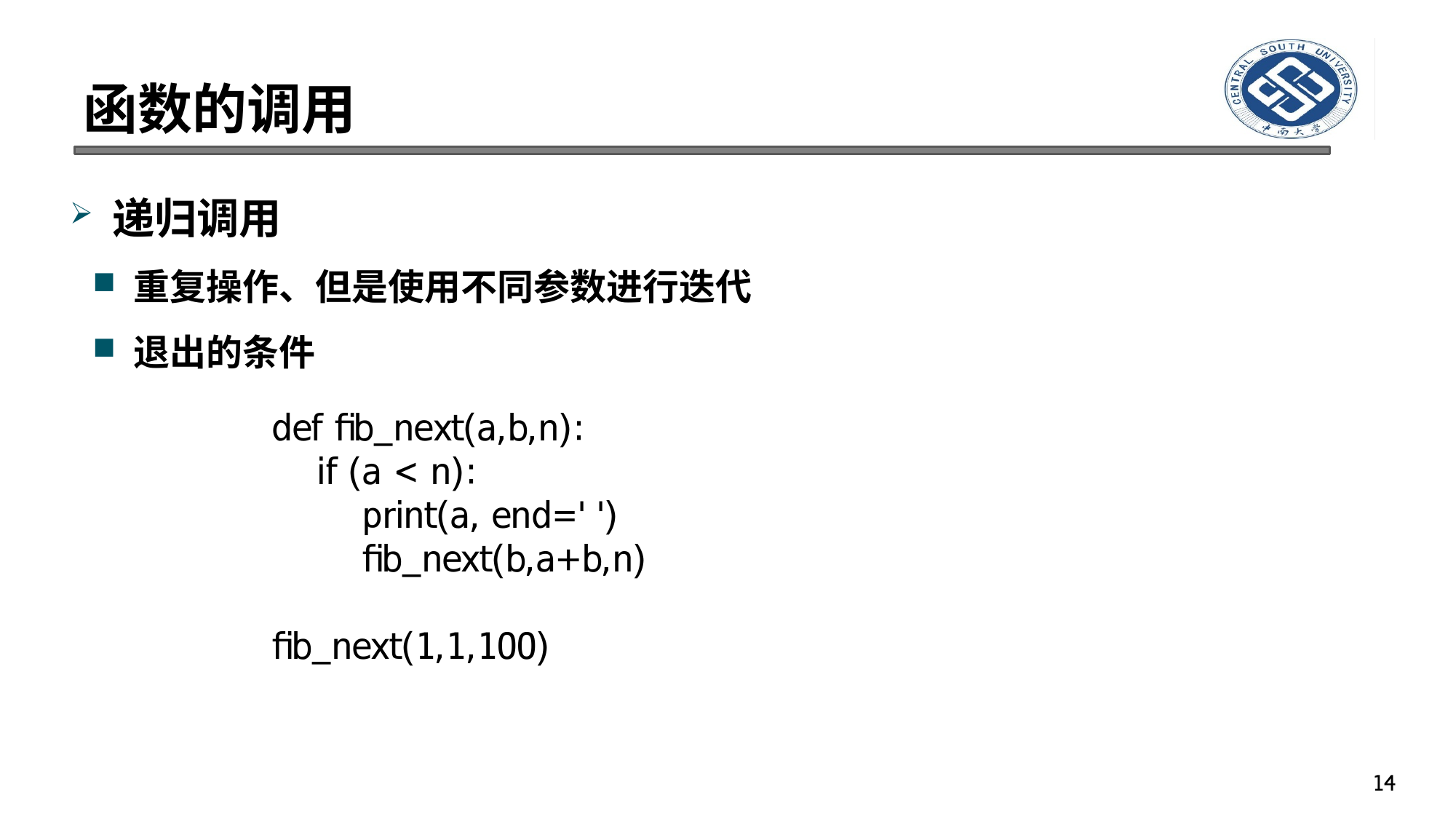

# 函数的调用
递归调用
重复操作、但是使用不同参数进行迭代
退出的条件
def fib_next(a,b,n):
    if (a < n):
        print(a, end=' ')
        fib_next(b,a+b,n)

fib_next(1,1,100)
14